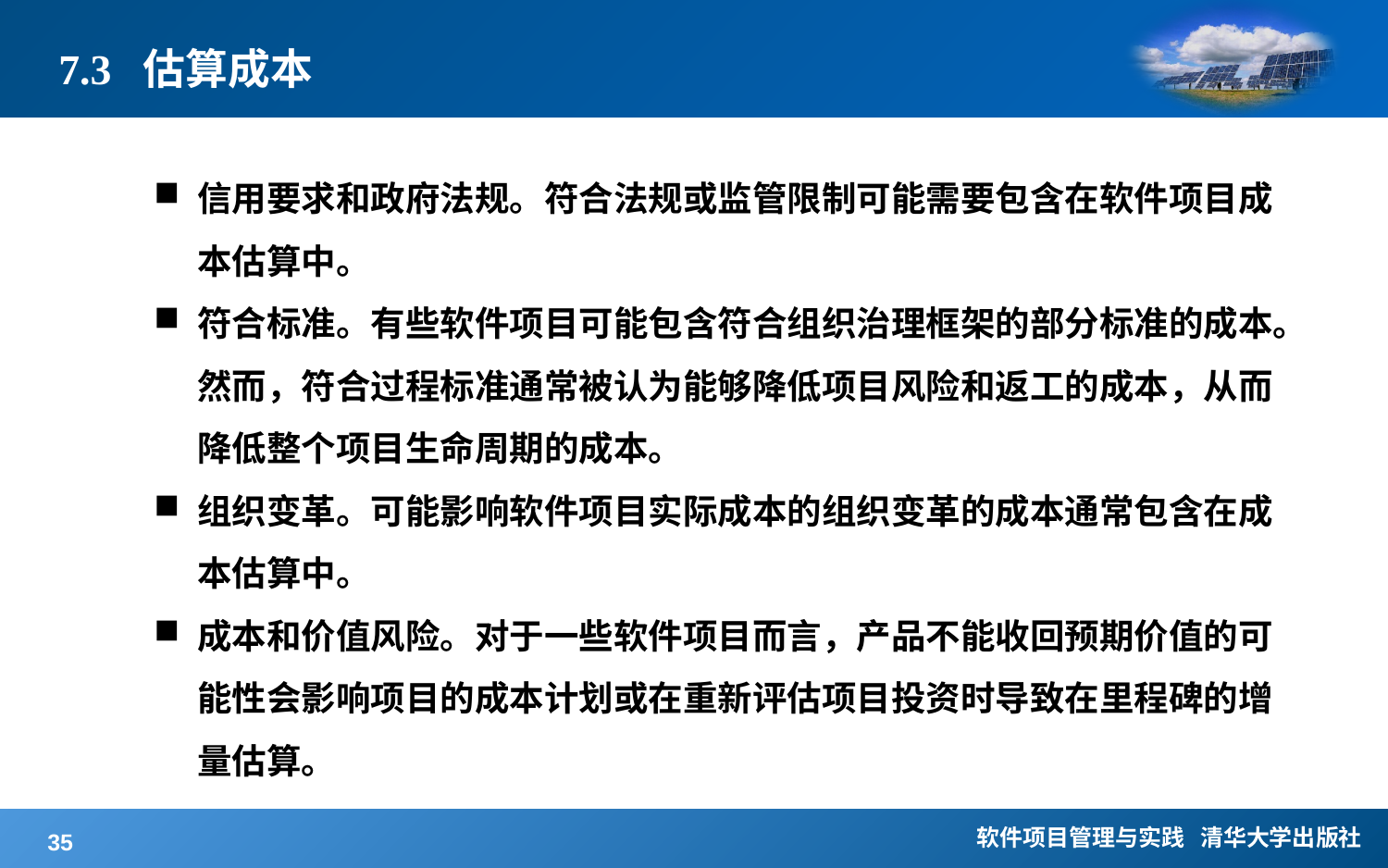

# 7.3  估算成本
信用要求和政府法规。符合法规或监管限制可能需要包含在软件项目成本估算中。
符合标准。有些软件项目可能包含符合组织治理框架的部分标准的成本。然而，符合过程标准通常被认为能够降低项目风险和返工的成本，从而降低整个项目生命周期的成本。
组织变革。可能影响软件项目实际成本的组织变革的成本通常包含在成本估算中。
成本和价值风险。对于一些软件项目而言，产品不能收回预期价值的可能性会影响项目的成本计划或在重新评估项目投资时导致在里程碑的增量估算。